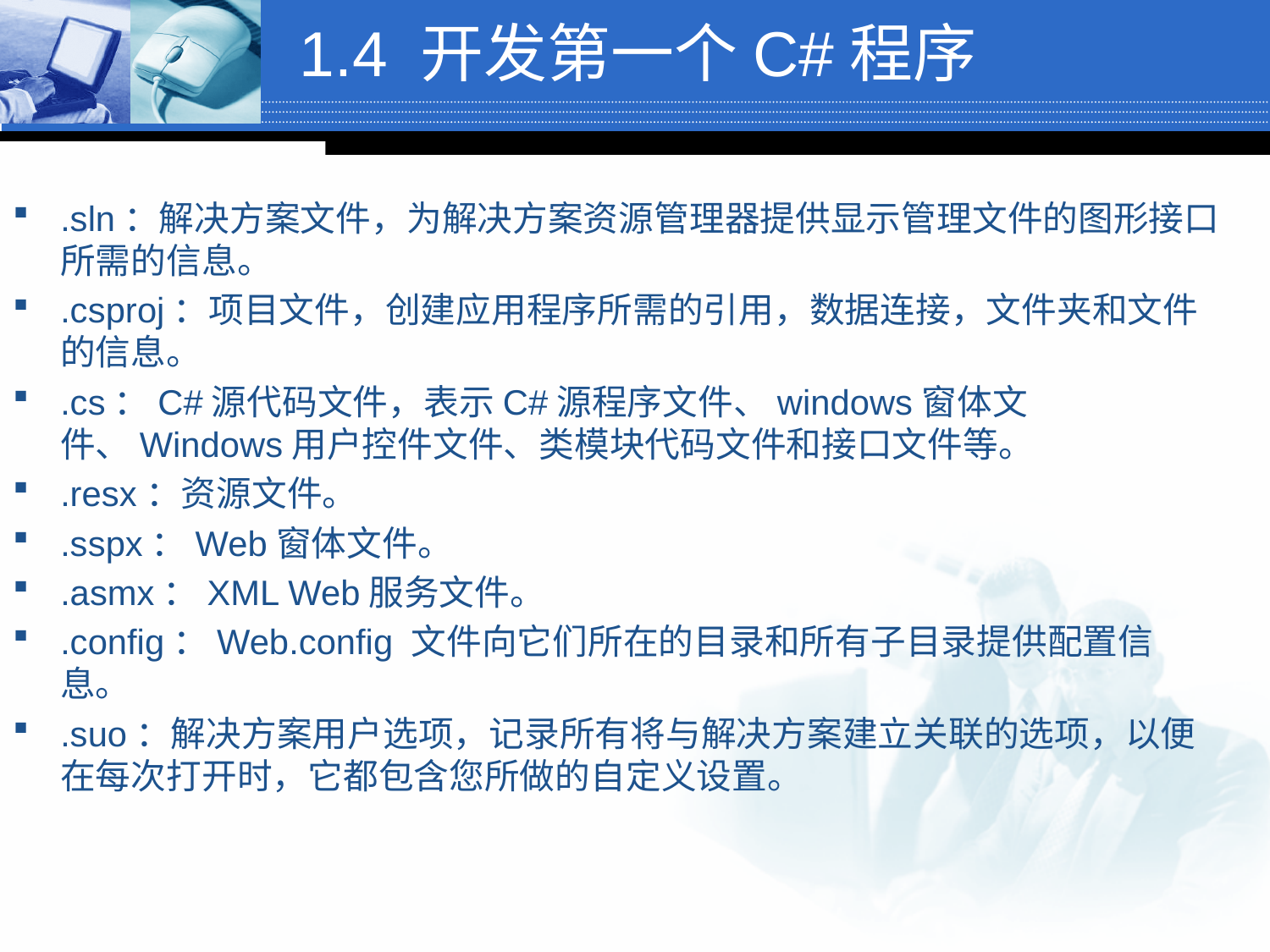

# 1.4 开发第一个C#程序
.sln：解决方案文件，为解决方案资源管理器提供显示管理文件的图形接口所需的信息。
.csproj：项目文件，创建应用程序所需的引用，数据连接，文件夹和文件的信息。
.cs：C#源代码文件，表示C#源程序文件、windows窗体文件、Windows用户控件文件、类模块代码文件和接口文件等。
.resx：资源文件。
.sspx：Web窗体文件。
.asmx：XML Web服务文件。
.config：Web.config 文件向它们所在的目录和所有子目录提供配置信息。
.suo：解决方案用户选项，记录所有将与解决方案建立关联的选项，以便在每次打开时，它都包含您所做的自定义设置。